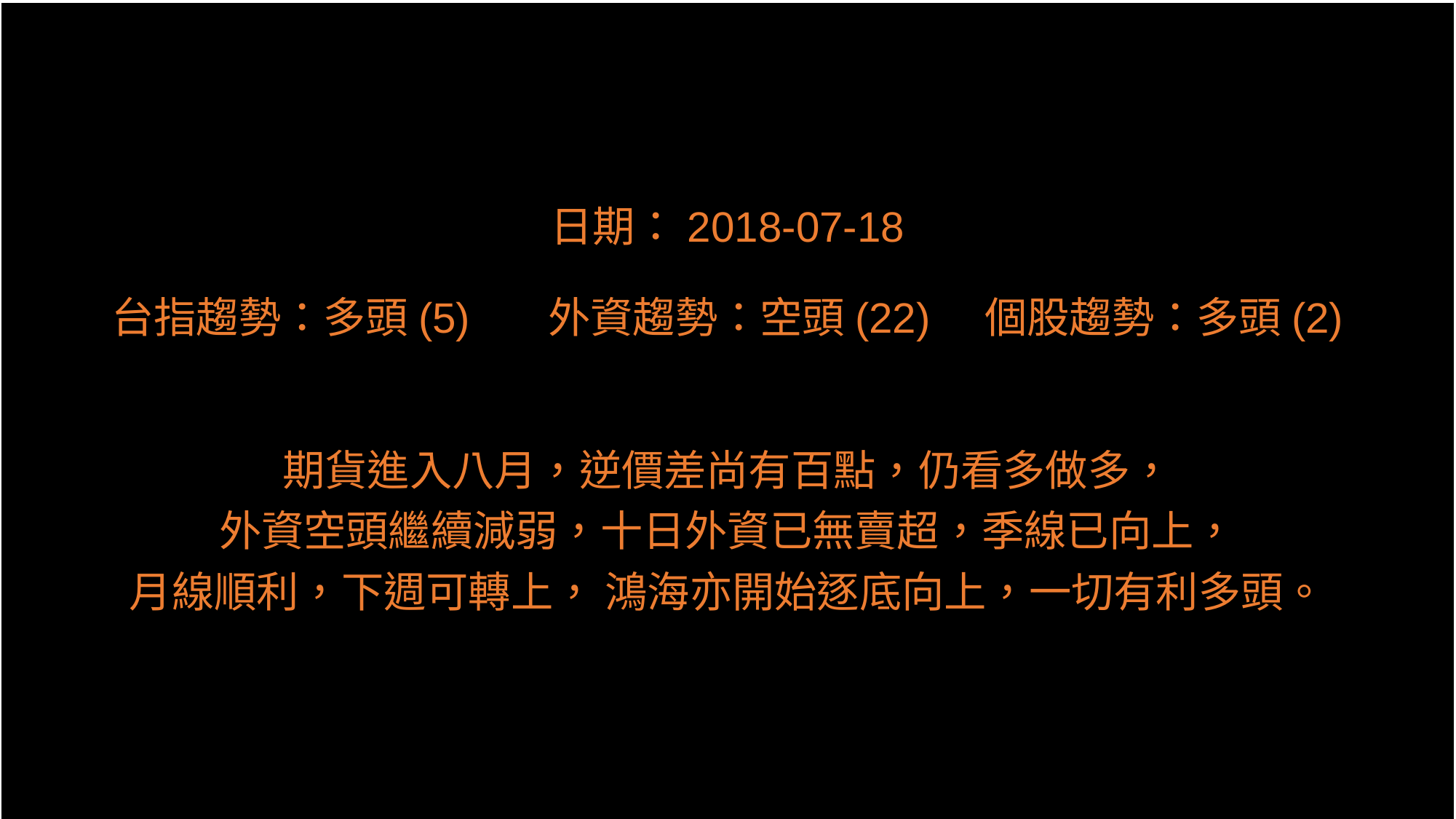

日期：2018-07-18
台指趨勢：多頭(5)	外資趨勢：空頭(22)	個股趨勢：多頭(2)
期貨進入八月，逆價差尚有百點，仍看多做多，
外資空頭繼續減弱，十日外資已無賣超，季線已向上，
月線順利，下週可轉上， 鴻海亦開始逐底向上，一切有利多頭。